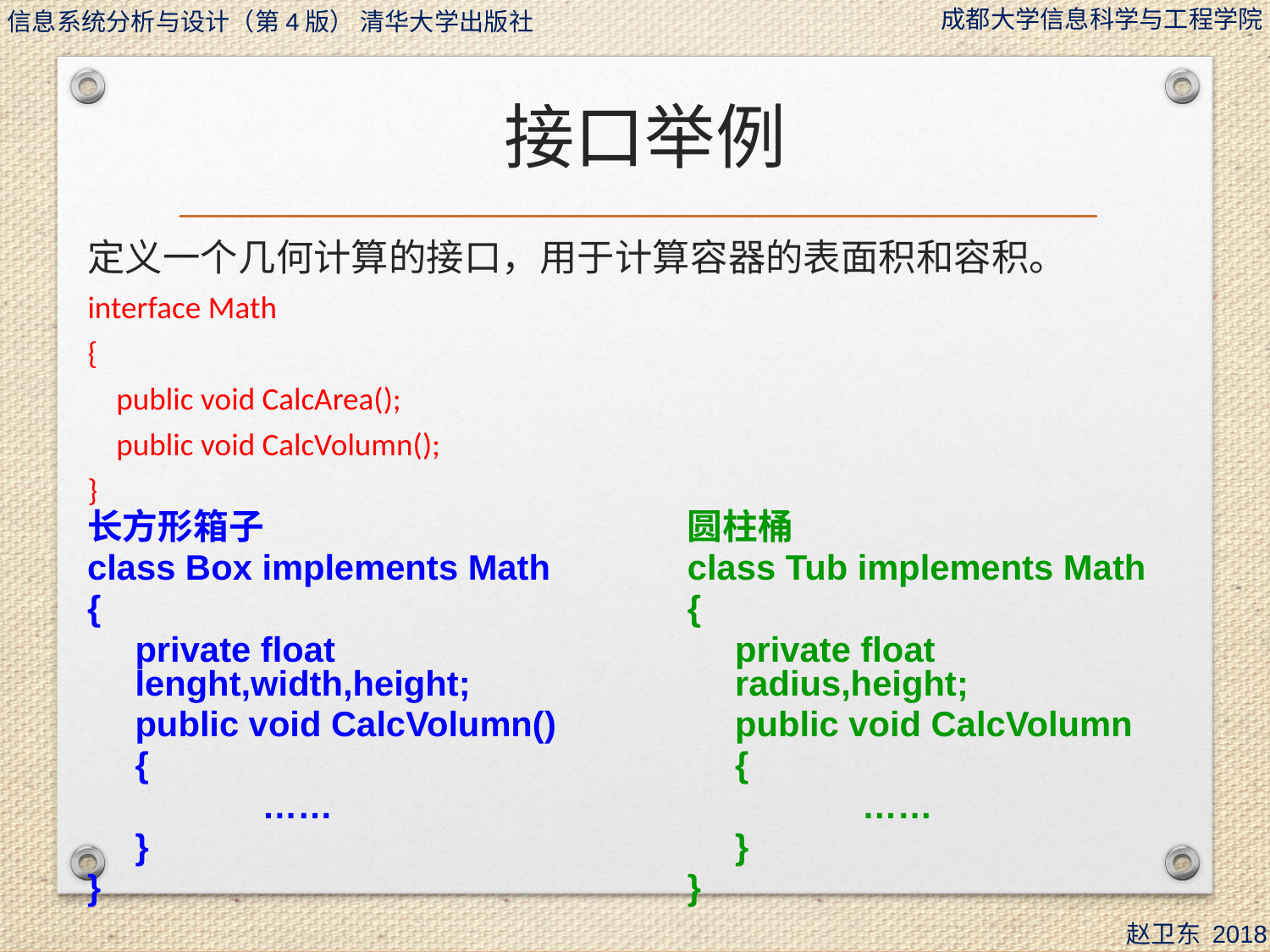

# 接口举例
定义一个几何计算的接口，用于计算容器的表面积和容积。
interface Math
{
    public void CalcArea();
    public void CalcVolumn();
}
长方形箱子
class Box implements Math
{
	private float lenght,width,height;
	public void CalcVolumn()
	{
		……
	}
}
圆柱桶
class Tub implements Math
{
	private float radius,height;
	public void CalcVolumn
	{
		……
	}
}